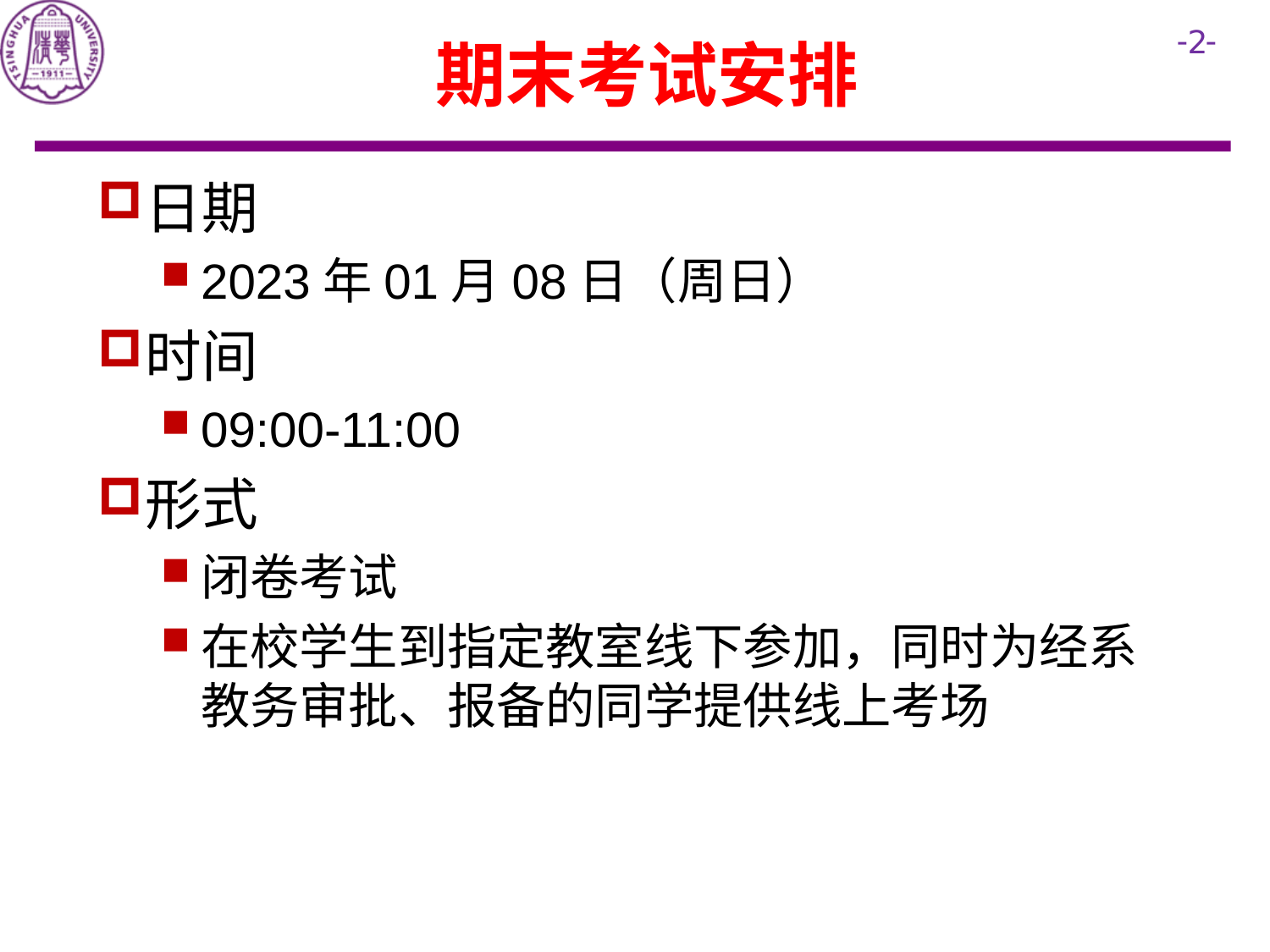

# 期末考试安排
日期
2023年01月08日（周日）
时间
09:00-11:00
形式
闭卷考试
在校学生到指定教室线下参加，同时为经系教务审批、报备的同学提供线上考场